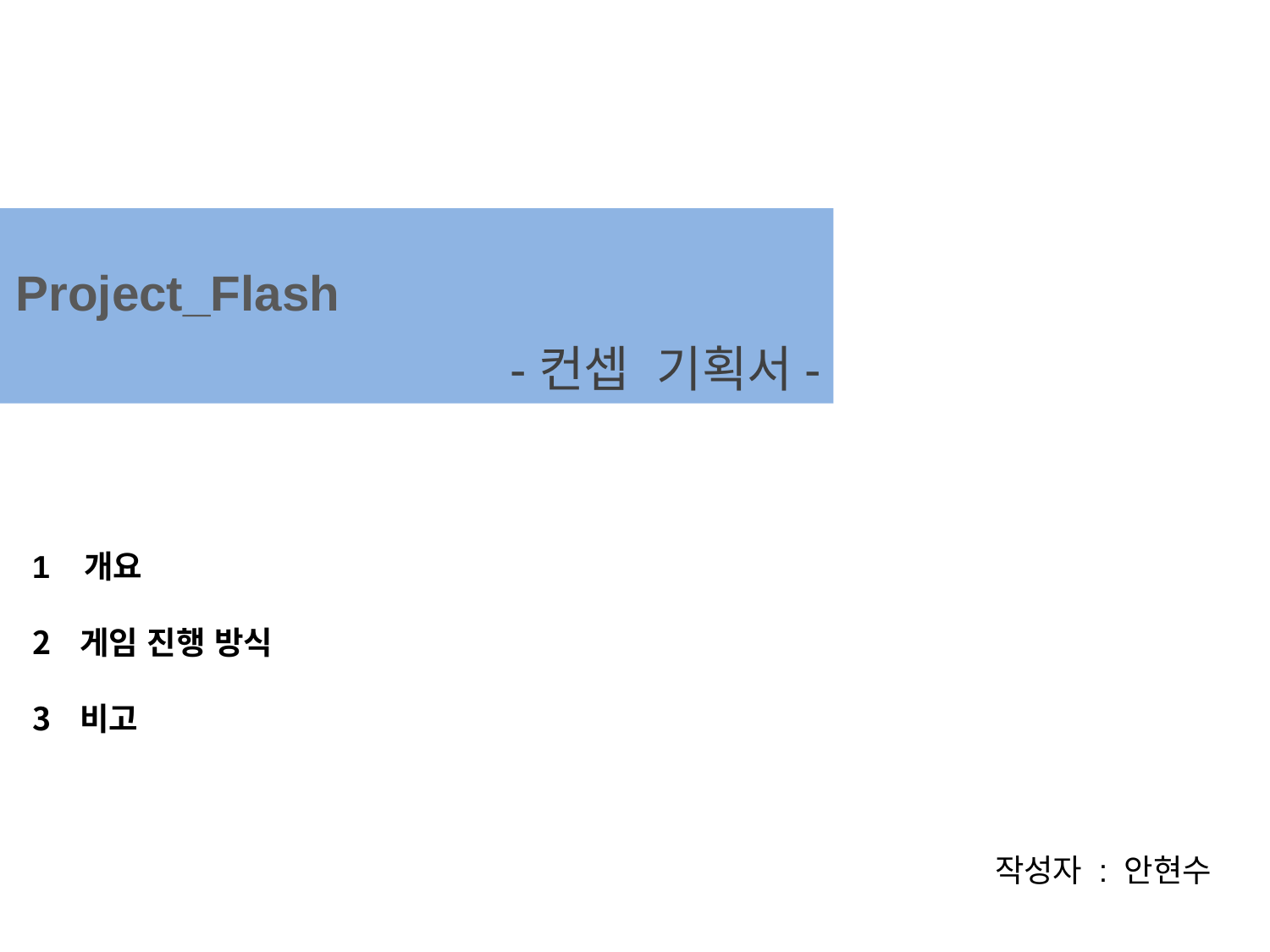

-컨셉  기획서-
Project_Flash
1   개요
게임 진행 방식
비고
작성자 : 안현수